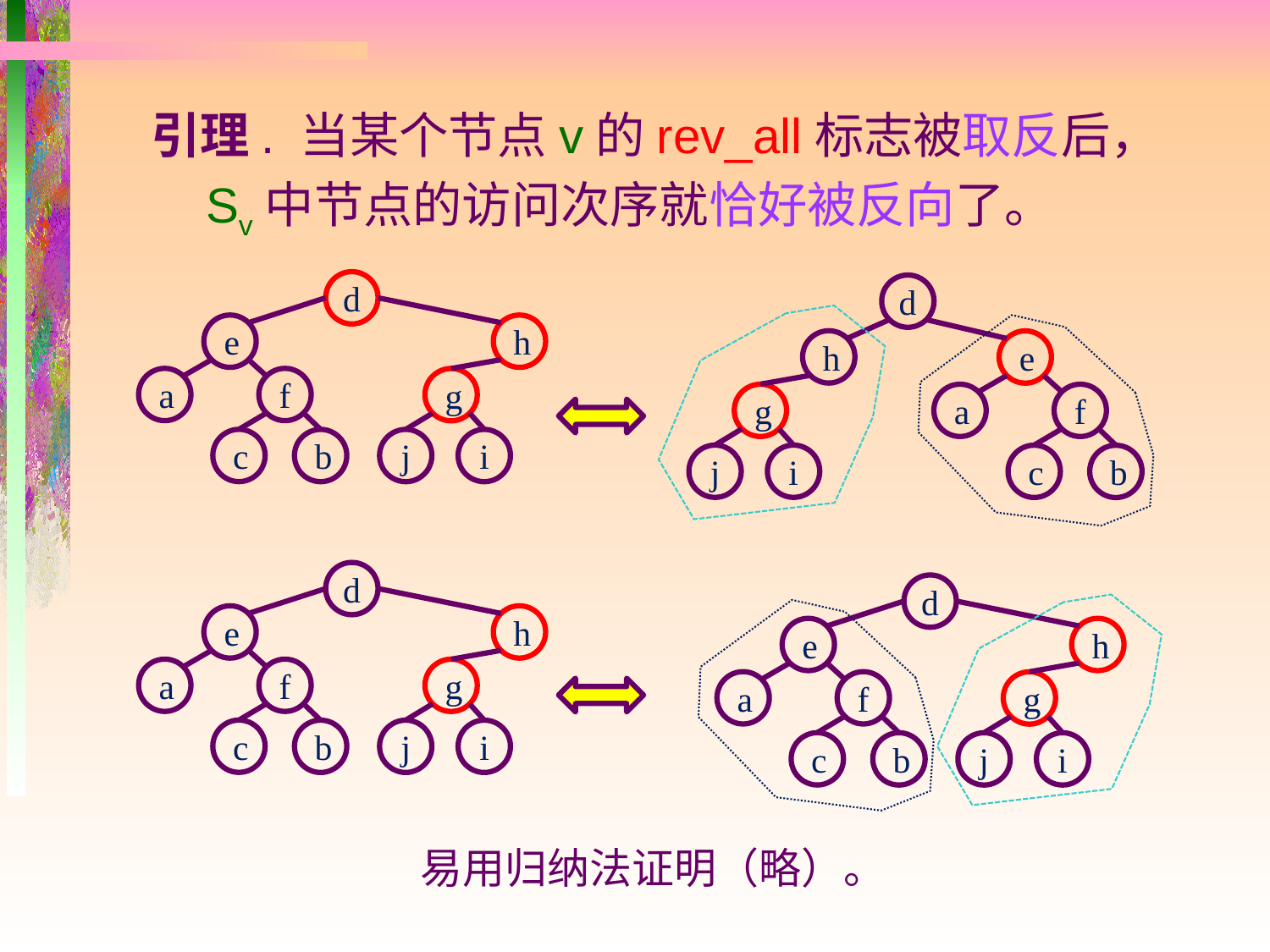

引理. 当某个节点v的rev_all标志被取反后，
    Sv中节点的访问次序就恰好被反向了。
d
e
h
a
f
g
c
b
j
i
d
h
e
g
a
f
j
i
c
b

d
e
h
a
f
g
c
b
j
i
d
e
h
a
f
g
c
b
j
i

易用归纳法证明（略）。